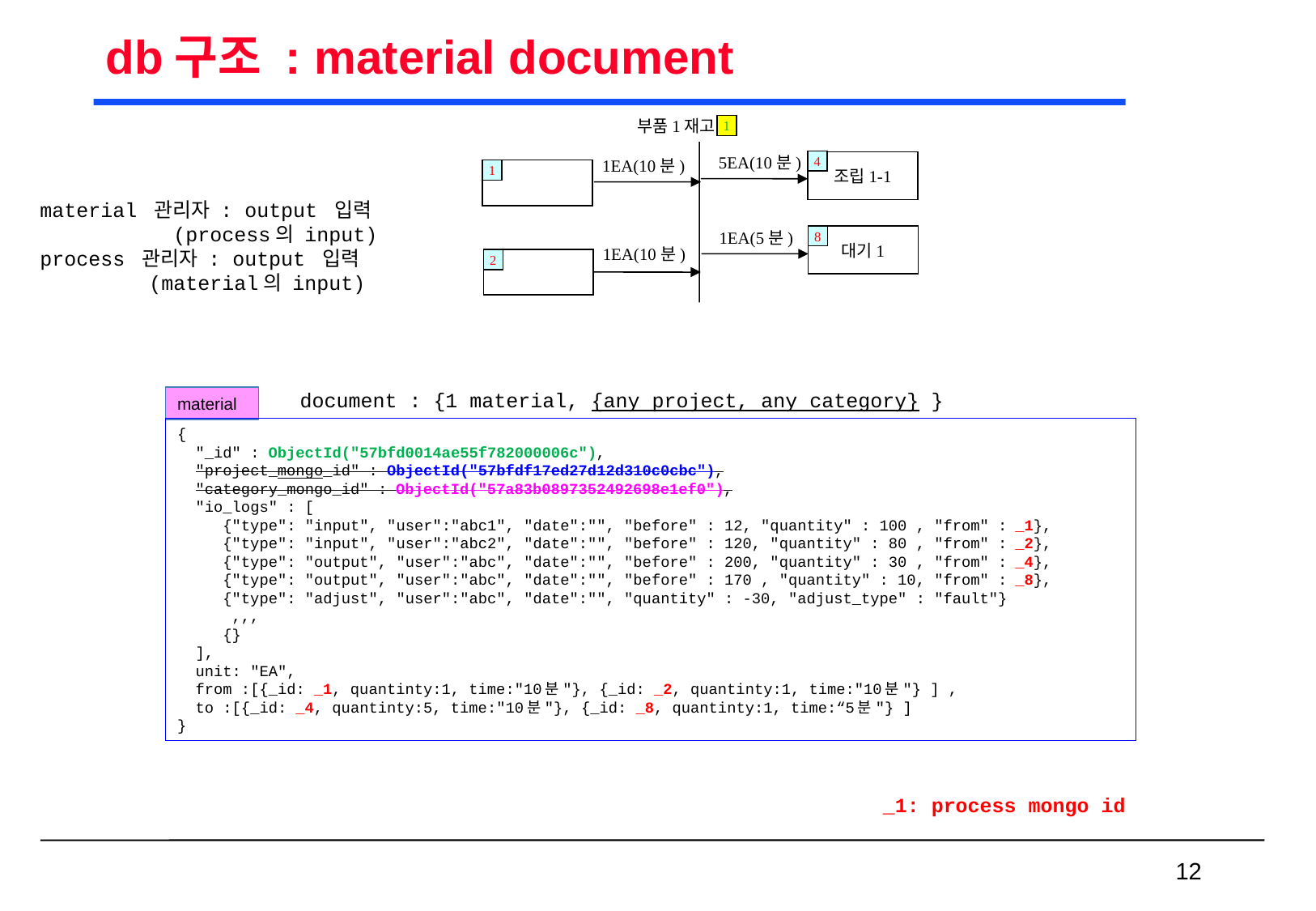

# db구조 : material document
부품1재고
1

5EA(10분)
1EA(10분)
4
조립1-1
외주1(0분)
1

material 관리자 : output 입력
           (process의 input)
process 관리자 : output 입력
         (material의 input)
1EA(5분)
대기1
8
1EA(10분)
외주2(0분)
2

document : {1 material, {any project, any category} }
material
{
  "_id" : ObjectId("57bfd0014ae55f782000006c"),
  "project_mongo_id" : ObjectId("57bfdf17ed27d12d310c0cbc"),
  "category_mongo_id" : ObjectId("57a83b0897352492698e1ef0"),
  "io_logs" : [
     {"type": "input", "user":"abc1", "date":"", "before" : 12, "quantity" : 100 , "from" : _1},
     {"type": "input", "user":"abc2", "date":"", "before" : 120, "quantity" : 80 , "from" : _2},
     {"type": "output", "user":"abc", "date":"", "before" : 200, "quantity" : 30 , "from" : _4},
     {"type": "output", "user":"abc", "date":"", "before" : 170 , "quantity" : 10, "from" : _8},
     {"type": "adjust", "user":"abc", "date":"", "quantity" : -30, "adjust_type" : "fault"}
      ,,,
     {}
  ],
  unit: "EA",
  from :[{_id: _1, quantinty:1, time:"10분"}, {_id: _2, quantinty:1, time:"10분"} ] ,
  to :[{_id: _4, quantinty:5, time:"10분"}, {_id: _8, quantinty:1, time:“5분"} ]
}
_1: process mongo id
 12